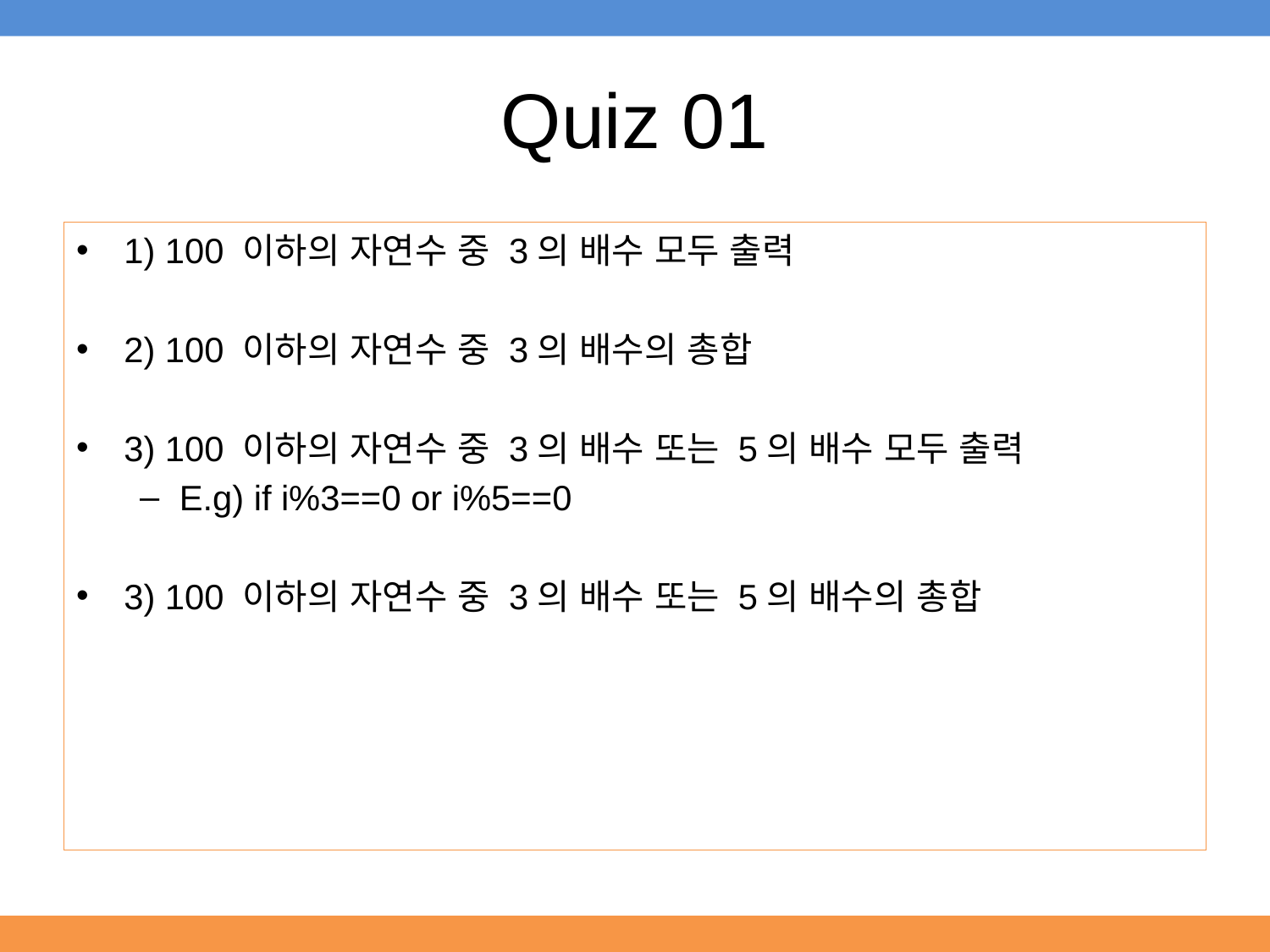

# Quiz 01
1) 100 이하의 자연수 중 3의 배수 모두 출력

2) 100 이하의 자연수 중 3의 배수의 총합

3) 100 이하의 자연수 중 3의 배수 또는 5의 배수 모두 출력
E.g) if i%3==0 or i%5==0

3) 100 이하의 자연수 중 3의 배수 또는 5의 배수의 총합